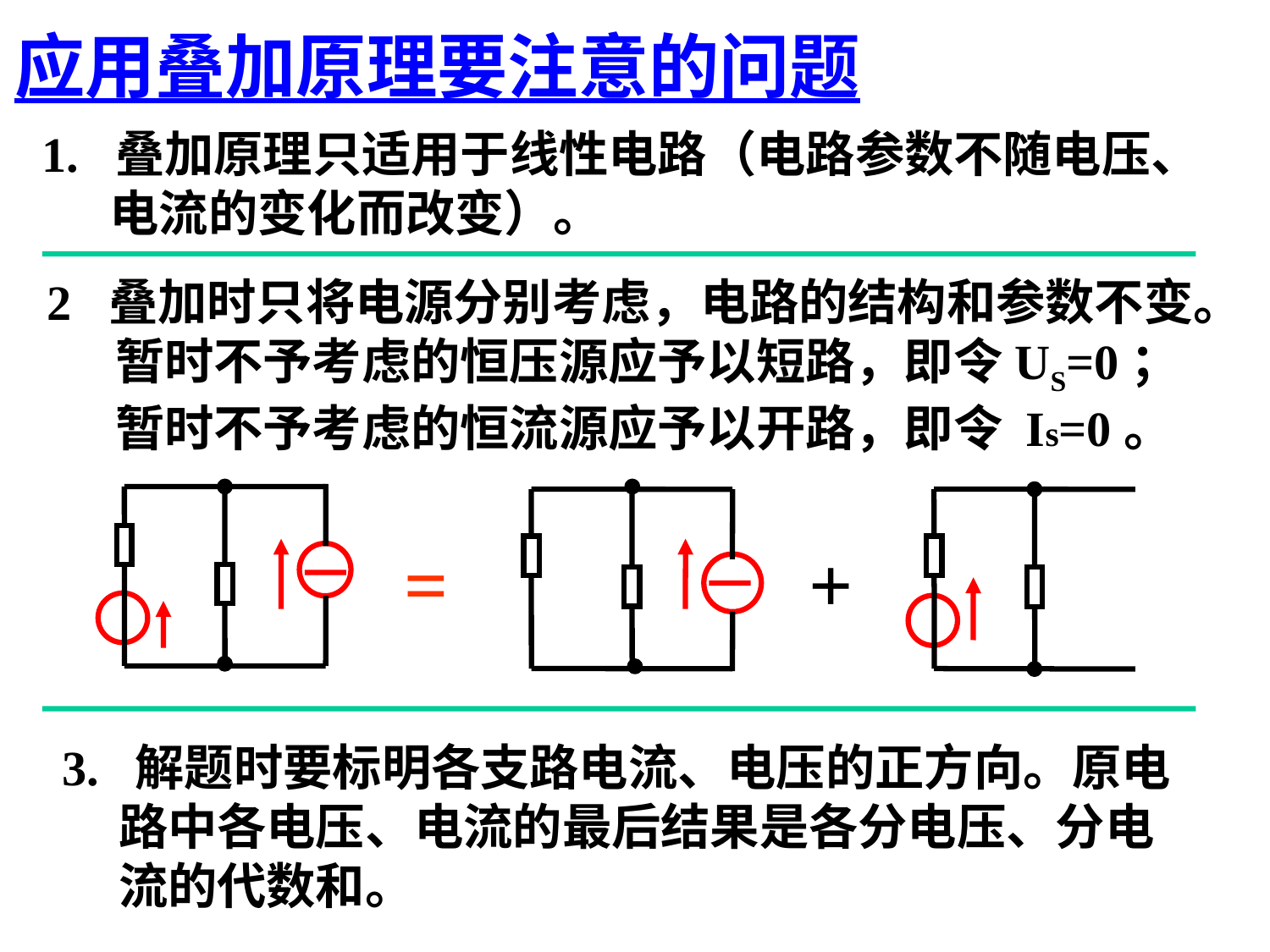

应用叠加原理要注意的问题
1.  叠加原理只适用于线性电路（电路参数不随电压、
     电流的变化而改变）。

2  叠加时只将电源分别考虑，电路的结构和参数不变。
     暂时不予考虑的恒压源应予以短路，即令US=0；
     暂时不予考虑的恒流源应予以开路，即令 Is=0。

=
+

3.  解题时要标明各支路电流、电压的正方向。原电
    路中各电压、电流的最后结果是各分电压、分电
    流的代数和。